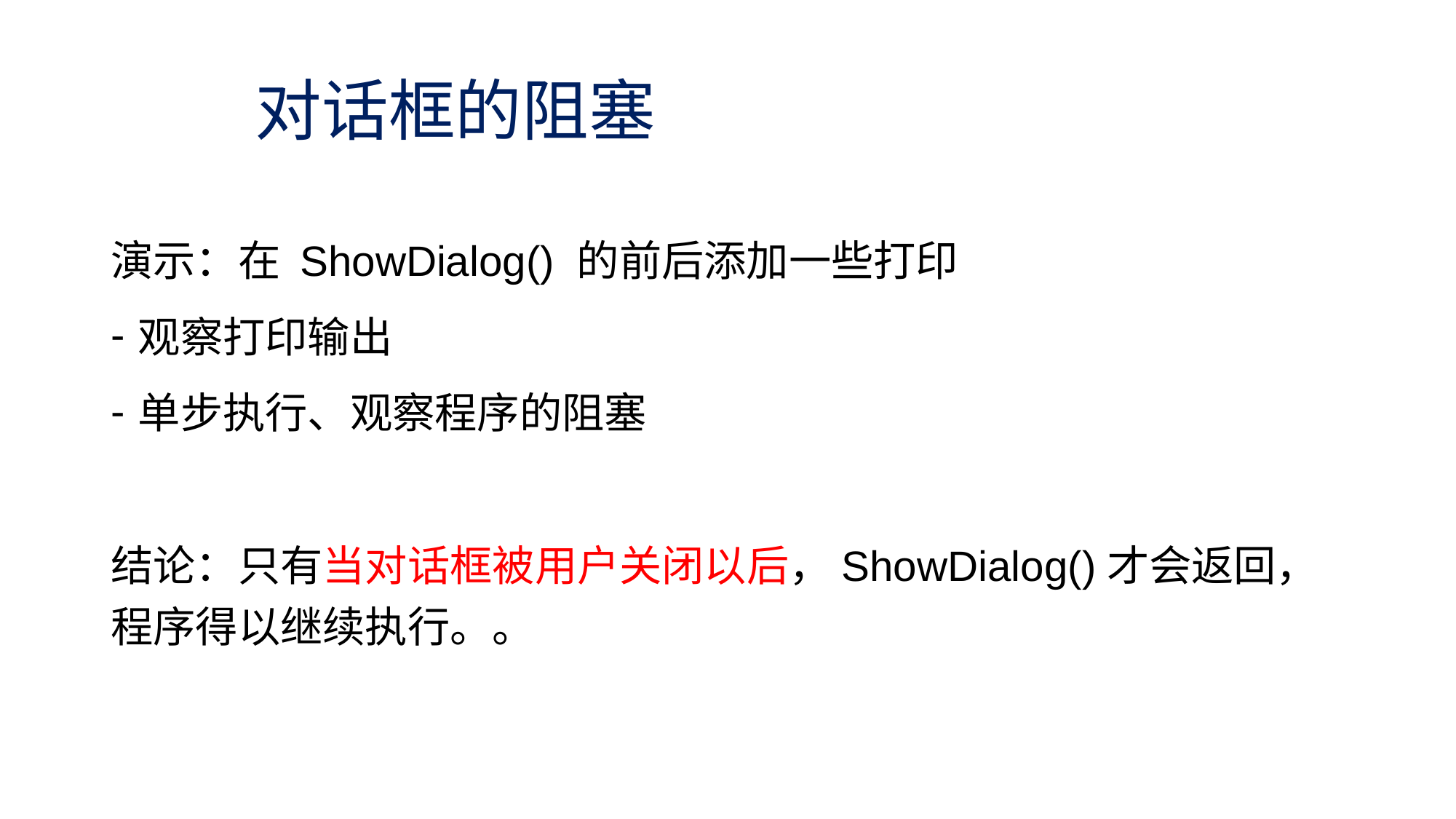

# 对话框的阻塞
演示：在 ShowDialog() 的前后添加一些打印
观察打印输出
单步执行、观察程序的阻塞

结论：只有当对话框被用户关闭以后，ShowDialog()才会返回，程序得以继续执行。。